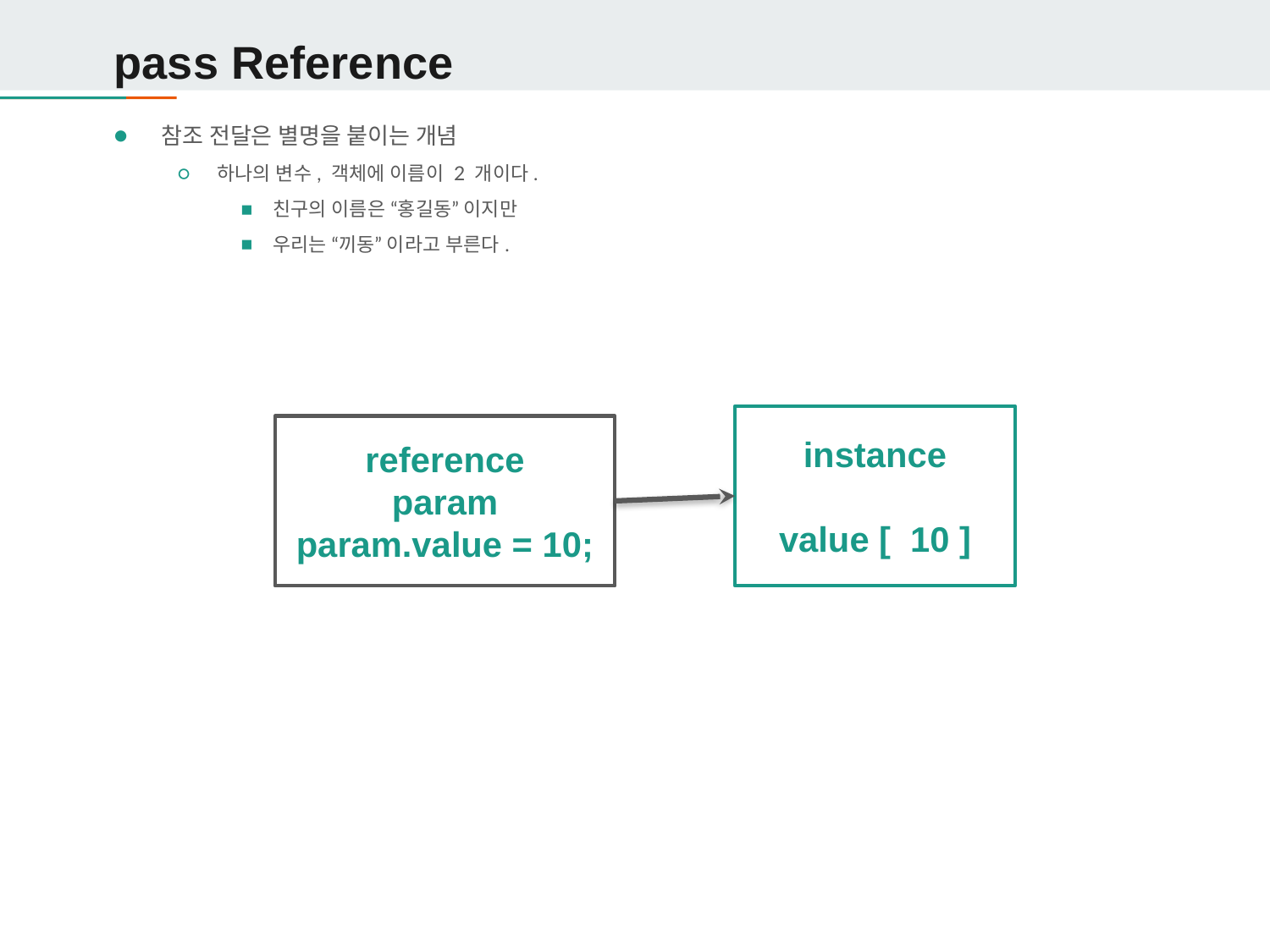

# pass Reference
참조 전달은 별명을 붙이는 개념
하나의 변수, 객체에 이름이 2 개이다.
친구의 이름은 “홍길동” 이지만
우리는 “끼동” 이라고 부른다.
instance

value [  10 ]
reference
param
param.value = 10;